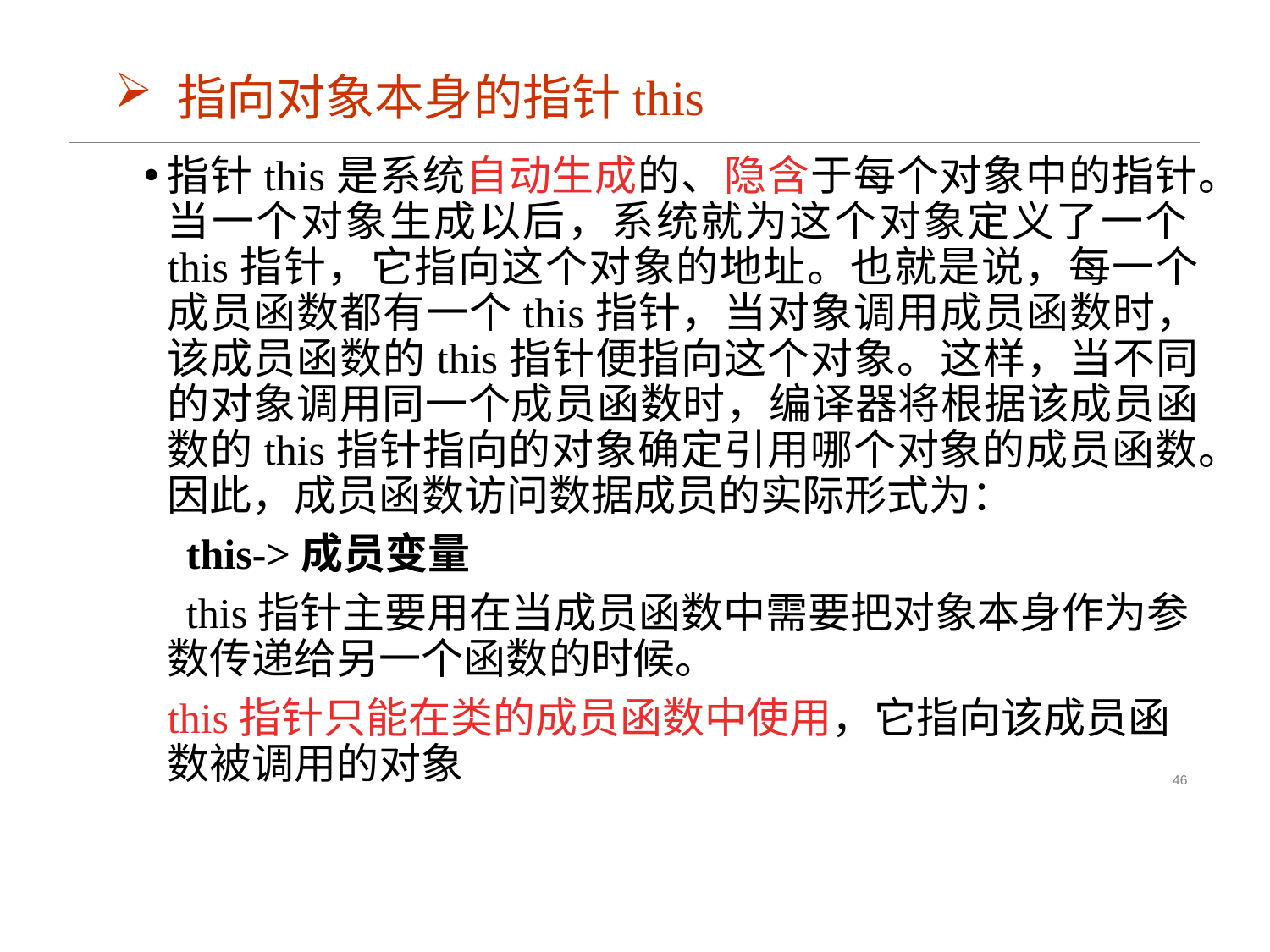

指向对象本身的指针this
指针this是系统自动生成的、隐含于每个对象中的指针。当一个对象生成以后，系统就为这个对象定义了一个this指针，它指向这个对象的地址。也就是说，每一个成员函数都有一个this指针，当对象调用成员函数时，该成员函数的this指针便指向这个对象。这样，当不同的对象调用同一个成员函数时，编译器将根据该成员函数的this指针指向的对象确定引用哪个对象的成员函数。因此，成员函数访问数据成员的实际形式为：
    this->成员变量
    this指针主要用在当成员函数中需要把对象本身作为参数传递给另一个函数的时候。
	this指针只能在类的成员函数中使用，它指向该成员函数被调用的对象

46